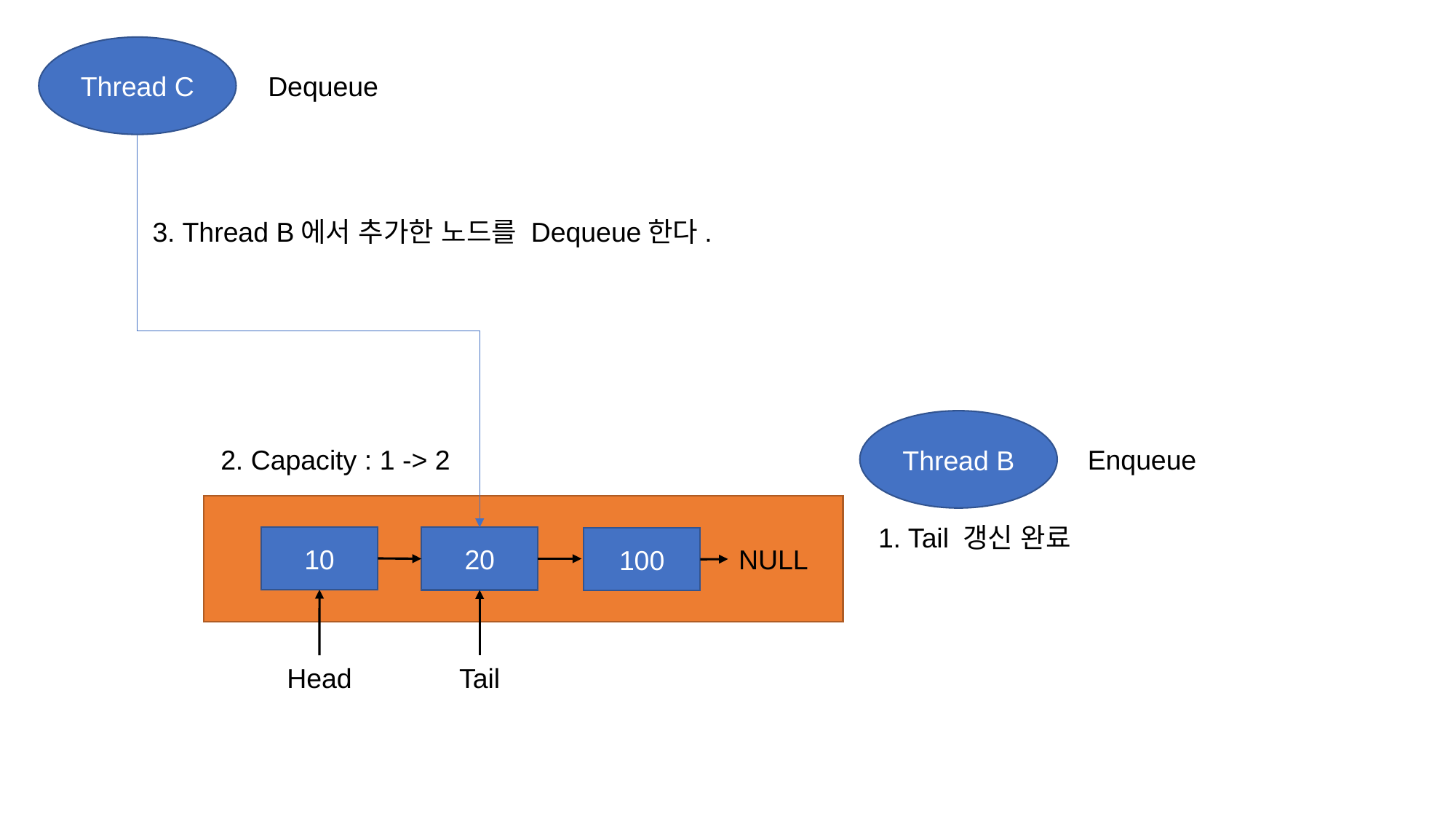

Thread C
Dequeue
3. Thread B에서 추가한 노드를 Dequeue한다.
Thread B
Enqueue
2. Capacity : 1 -> 2

20
Head
Tail
1. Tail 갱신 완료
10
100
NULL